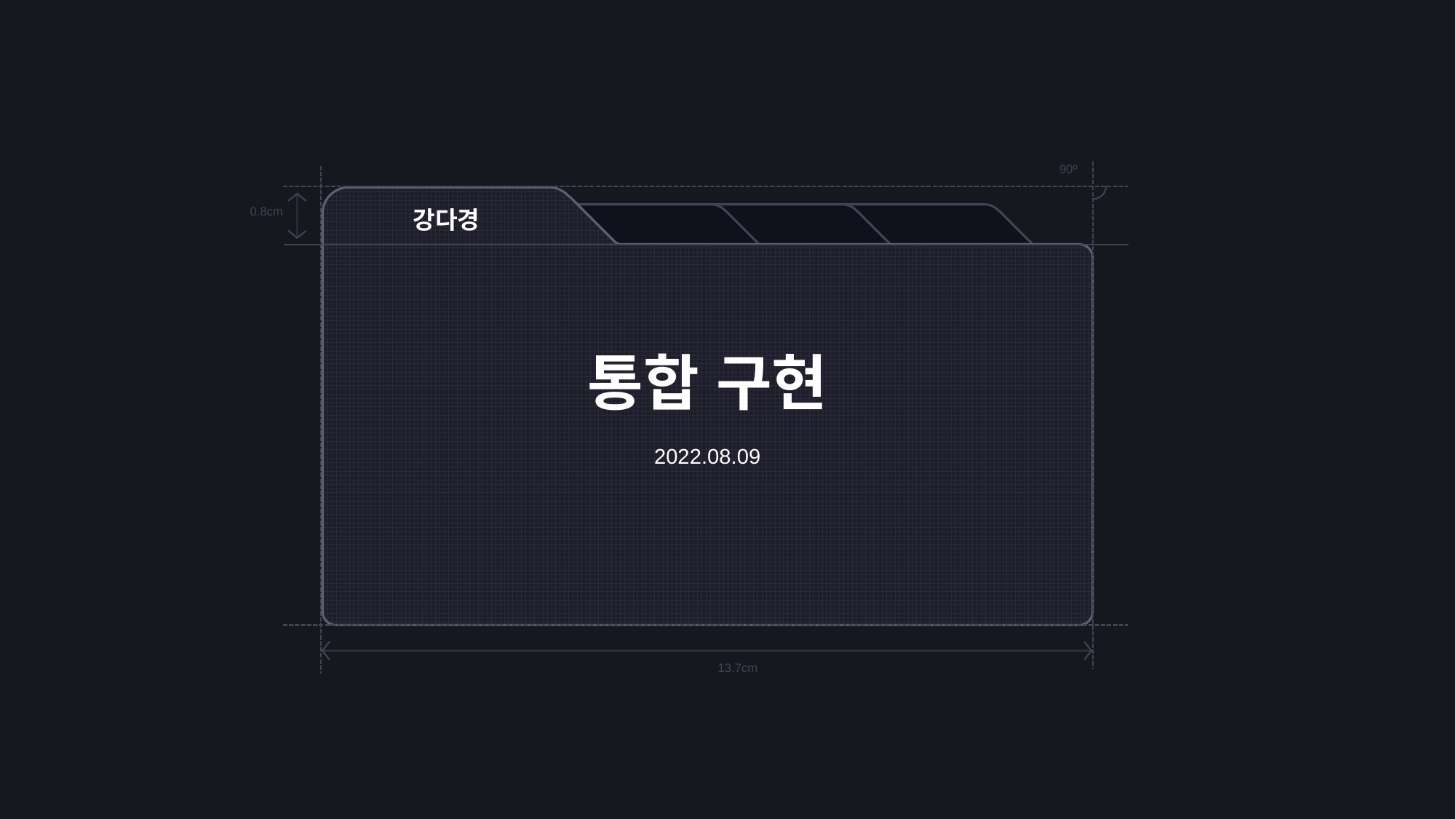

90º

통합 구현
2022.08.09

0.8cm

13.7cm
강다경